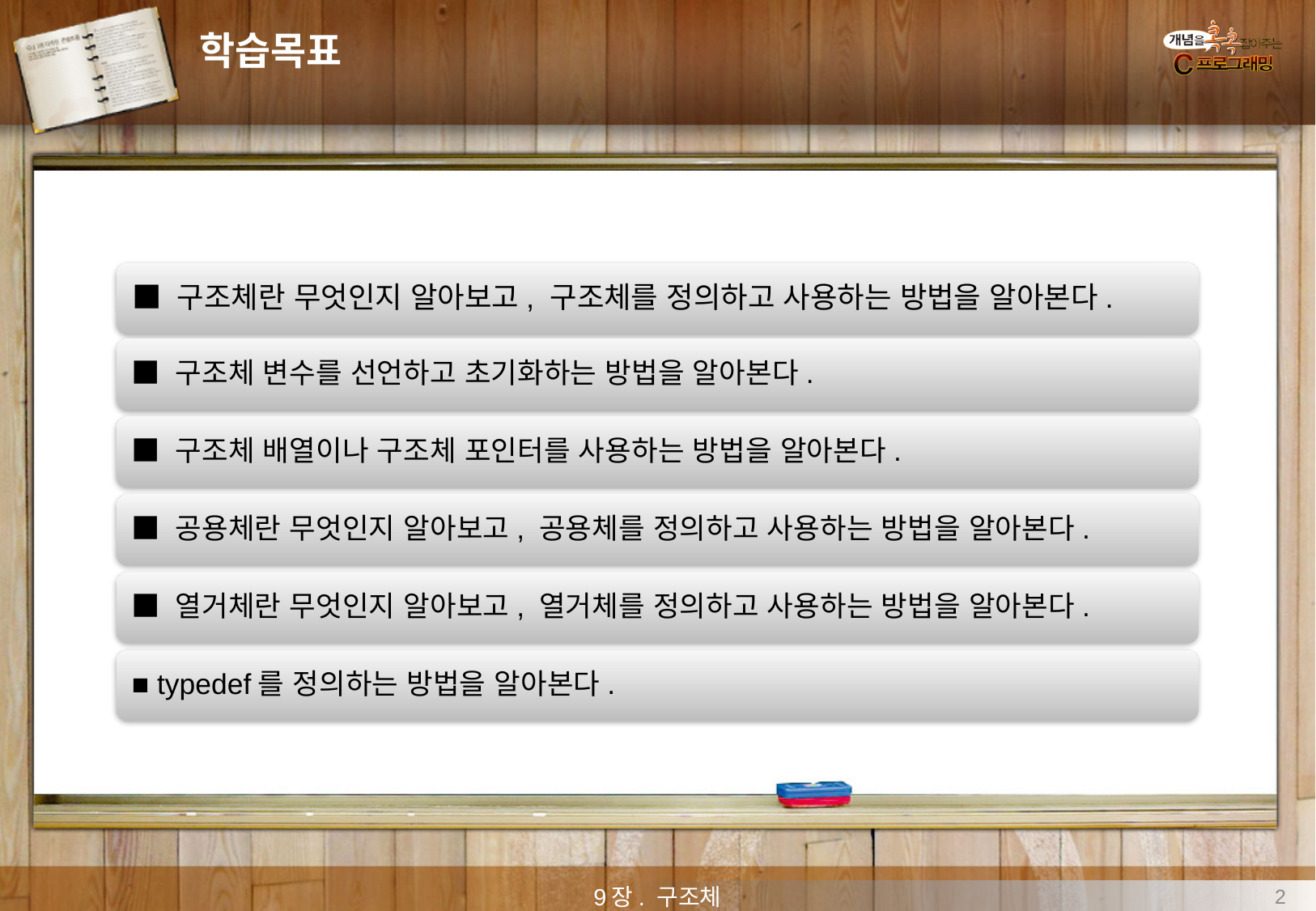

# 학습목표
■ 구조체란 무엇인지 알아보고, 구조체를 정의하고 사용하는 방법을 알아본다.
■ 구조체 변수를 선언하고 초기화하는 방법을 알아본다.
■ 구조체 배열이나 구조체 포인터를 사용하는 방법을 알아본다.
■ 공용체란 무엇인지 알아보고, 공용체를 정의하고 사용하는 방법을 알아본다.
■ 열거체란 무엇인지 알아보고, 열거체를 정의하고 사용하는 방법을 알아본다.
■ typedef를 정의하는 방법을 알아본다.
9장. 구조체
2